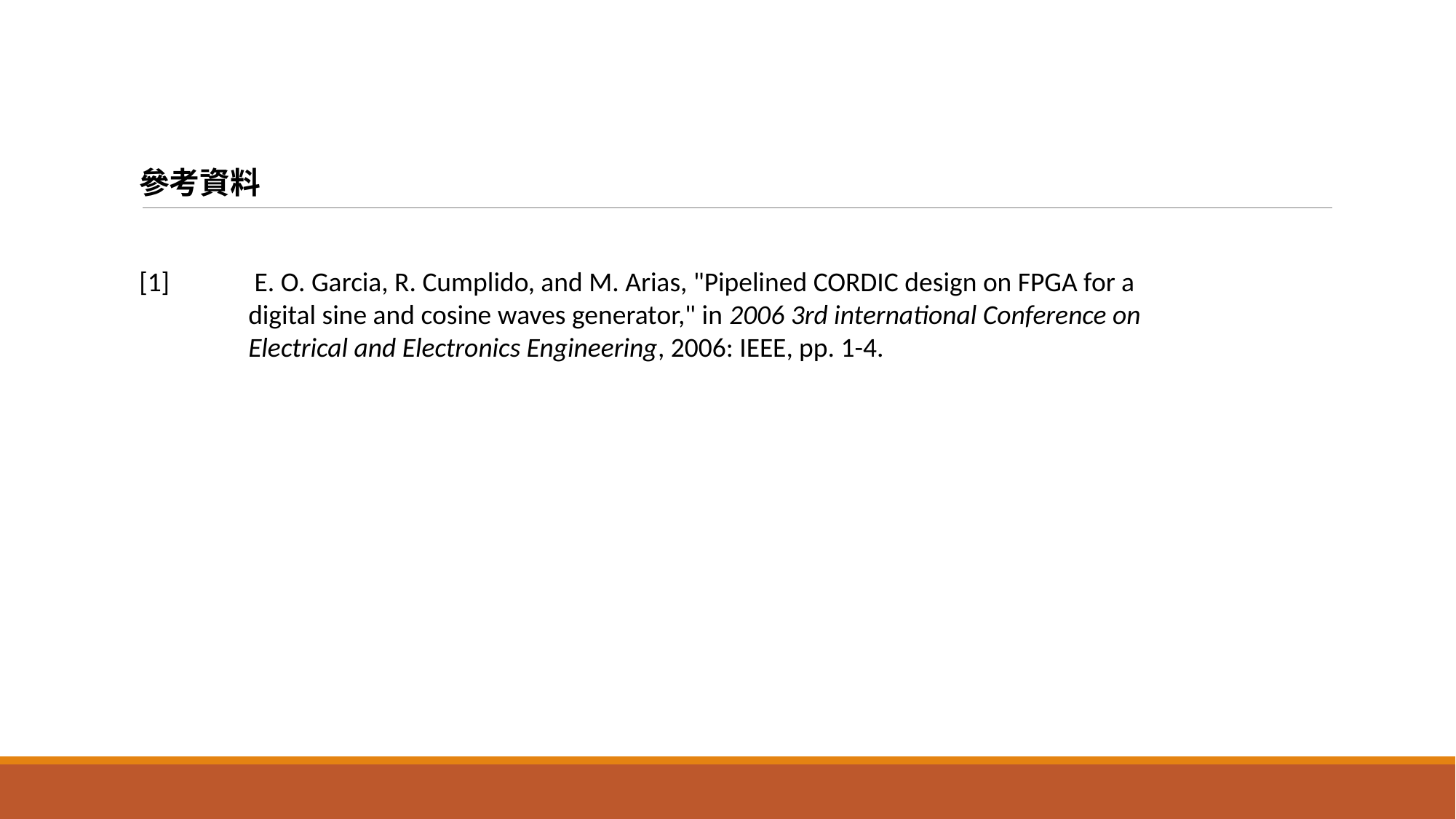

參考資料
[1]	 E. O. Garcia, R. Cumplido, and M. Arias, "Pipelined CORDIC design on FPGA for a 	digital sine and cosine waves generator," in 2006 3rd international Conference on 	Electrical and Electronics Engineering, 2006: IEEE, pp. 1-4.